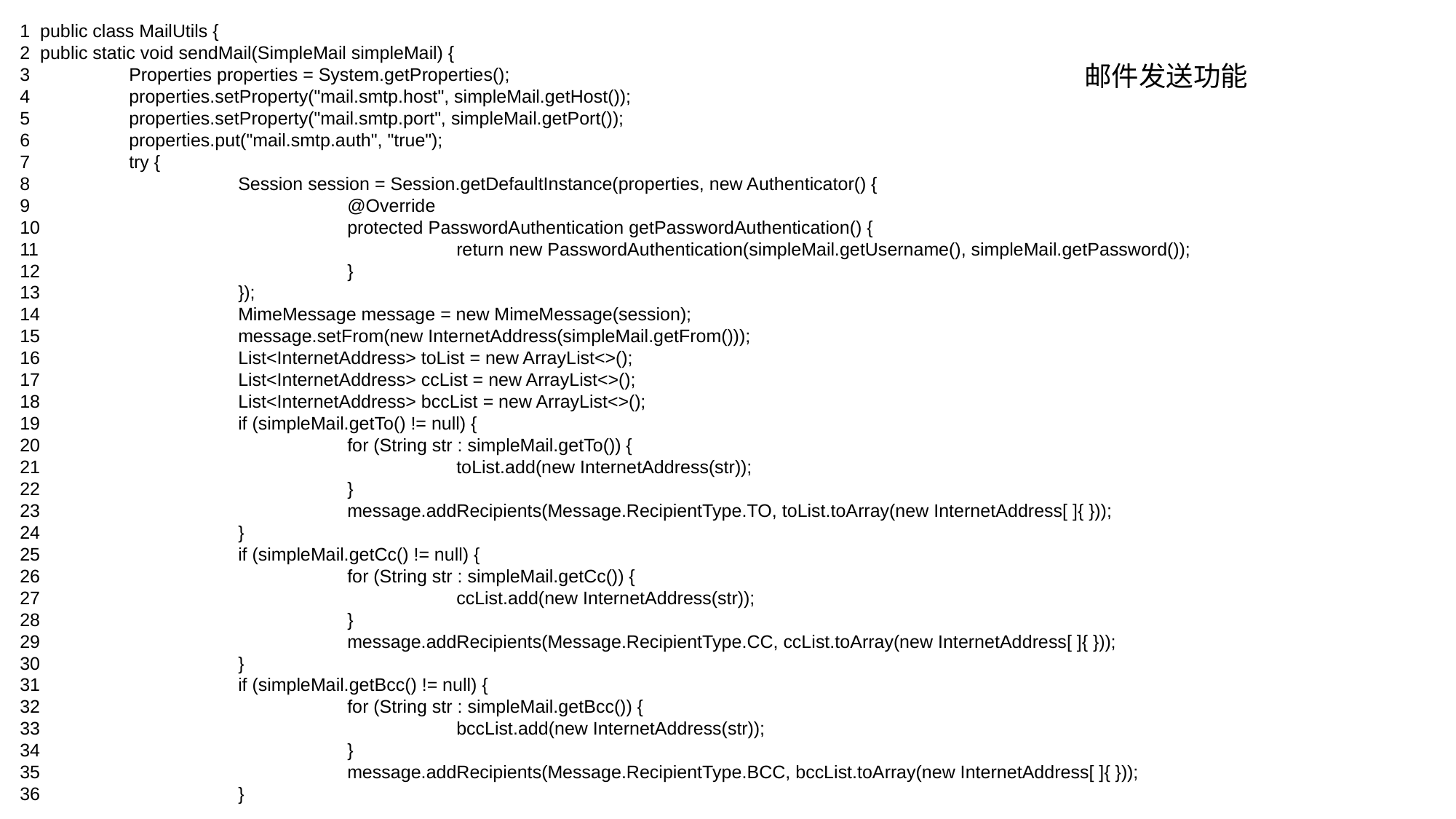

1  public class MailUtils {
2  public static void sendMail(SimpleMail simpleMail) {
3  	Properties properties = System.getProperties();
4  	properties.setProperty("mail.smtp.host", simpleMail.getHost());
5  	properties.setProperty("mail.smtp.port", simpleMail.getPort());
6  	properties.put("mail.smtp.auth", "true");
7  	try {
8  		Session session = Session.getDefaultInstance(properties, new Authenticator() {
9  			@Override
10 			protected PasswordAuthentication getPasswordAuthentication() {
11 				return new PasswordAuthentication(simpleMail.getUsername(), simpleMail.getPassword());
12 			}
13 		});
14 		MimeMessage message = new MimeMessage(session);
15 		message.setFrom(new InternetAddress(simpleMail.getFrom()));
16 		List<InternetAddress> toList = new ArrayList<>();
17 		List<InternetAddress> ccList = new ArrayList<>();
18 		List<InternetAddress> bccList = new ArrayList<>();
19 		if (simpleMail.getTo() != null) {
20 			for (String str : simpleMail.getTo()) {
21 				toList.add(new InternetAddress(str));
22 			}
23 			message.addRecipients(Message.RecipientType.TO, toList.toArray(new InternetAddress[ ]{ }));
24 		}
25 		if (simpleMail.getCc() != null) {
26 			for (String str : simpleMail.getCc()) {
27 				ccList.add(new InternetAddress(str));
28 			}
29 			message.addRecipients(Message.RecipientType.CC, ccList.toArray(new InternetAddress[ ]{ }));
30 		}
31 		if (simpleMail.getBcc() != null) {
32 			for (String str : simpleMail.getBcc()) {
33 				bccList.add(new InternetAddress(str));
34 			}
35 			message.addRecipients(Message.RecipientType.BCC, bccList.toArray(new InternetAddress[ ]{ }));
36 		}
邮件发送功能